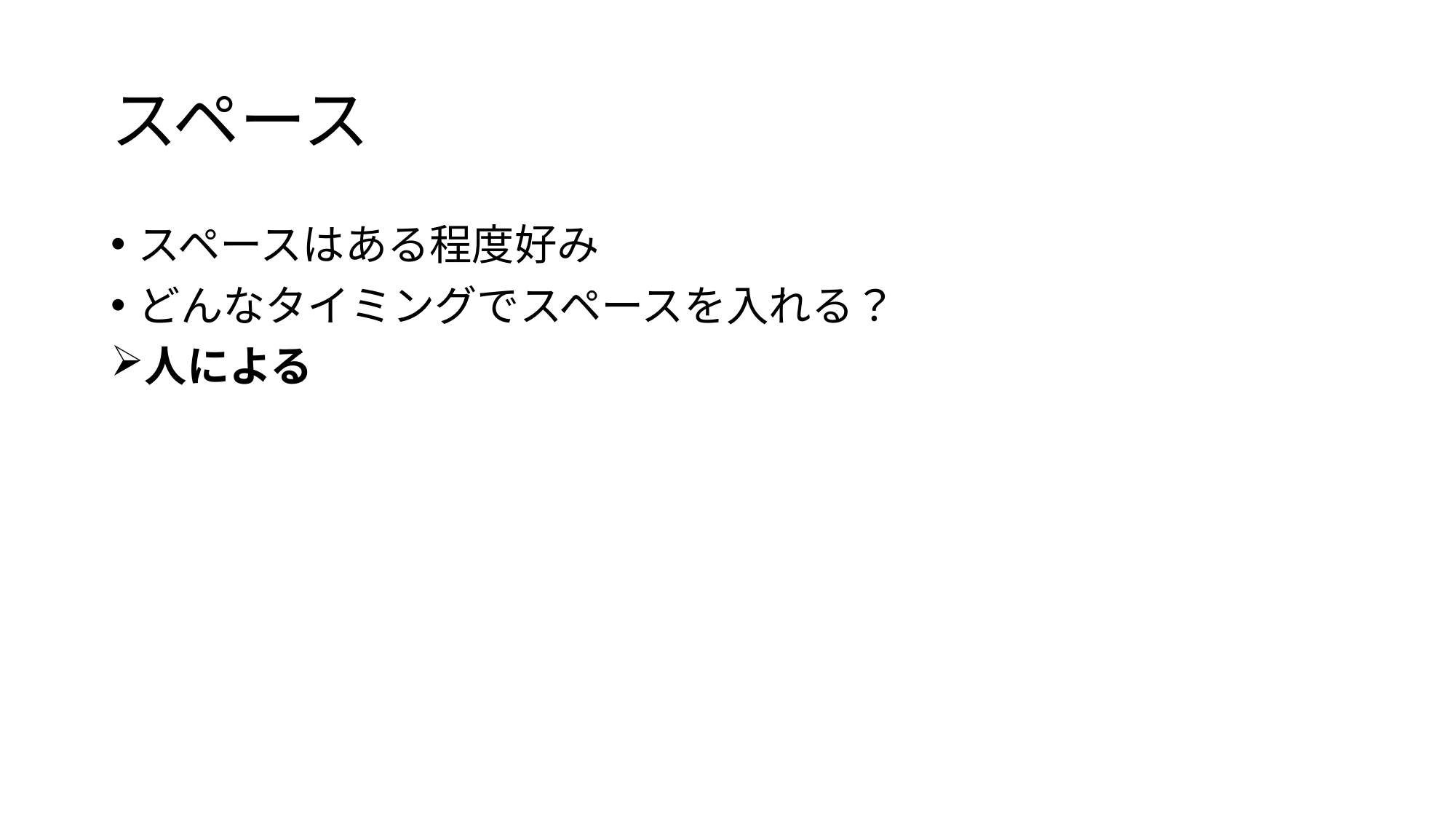

# スペース
スペースはある程度好み
どんなタイミングでスペースを入れる？
人による